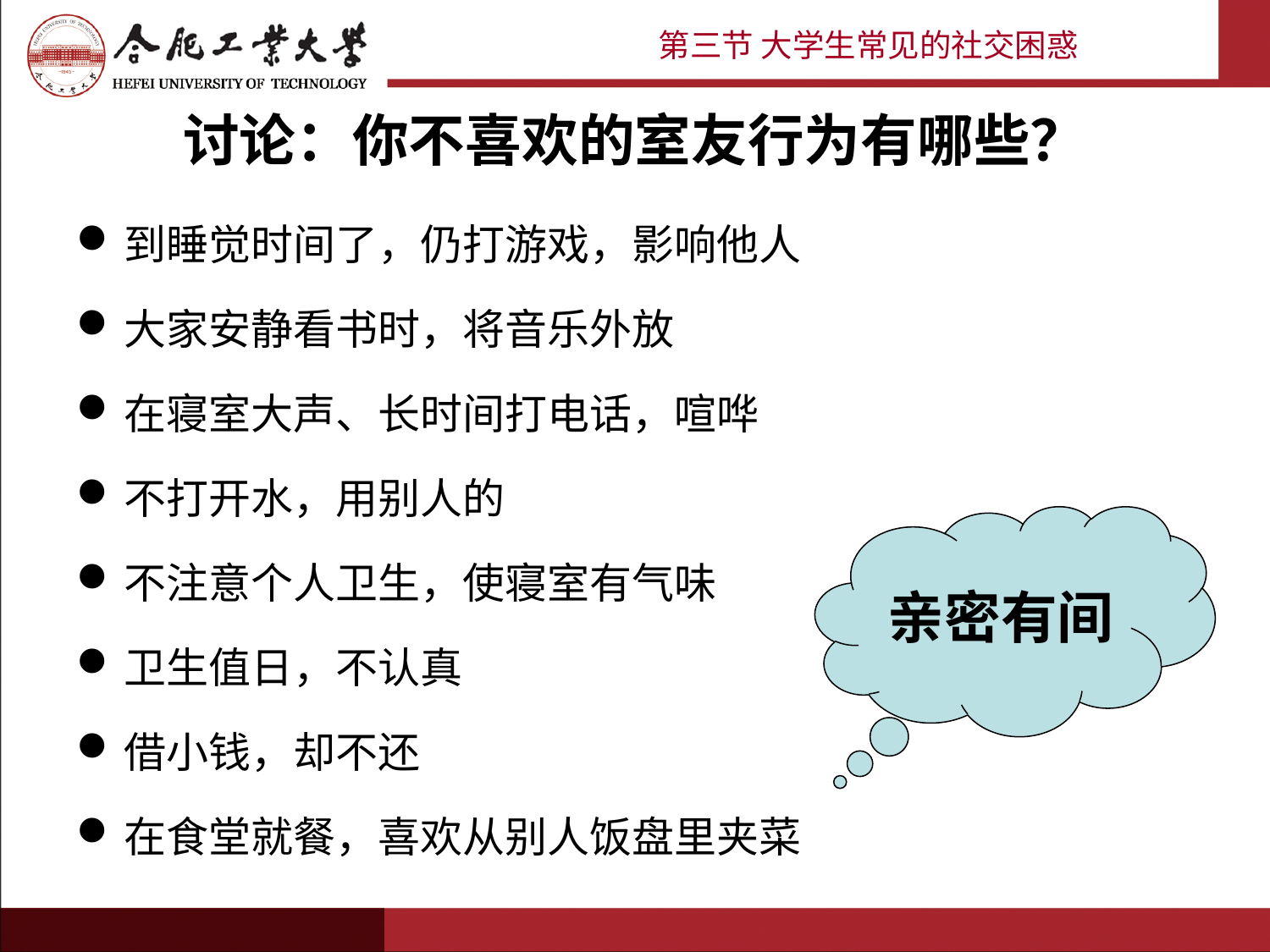

第三节 大学生常见的社交困惑
# 讨论：你不喜欢的室友行为有哪些？
到睡觉时间了，仍打游戏，影响他人
大家安静看书时，将音乐外放
在寝室大声、长时间打电话，喧哗
不打开水，用别人的
不注意个人卫生，使寝室有气味
卫生值日，不认真
借小钱，却不还
在食堂就餐，喜欢从别人饭盘里夹菜
亲密有间